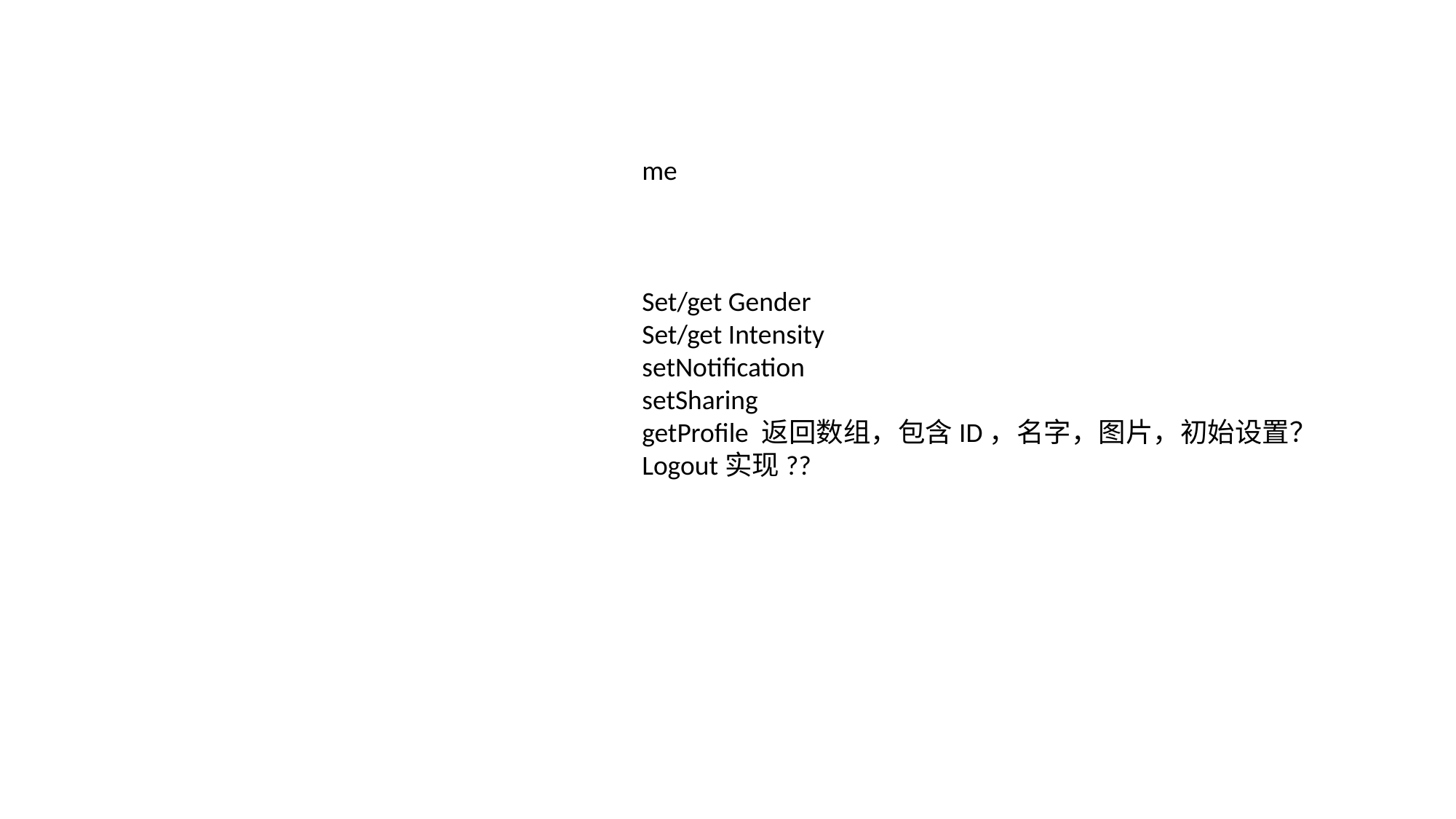

me

Set/get Gender
Set/get Intensity
setNotification
setSharing
getProfile 返回数组，包含ID，名字，图片，初始设置？
Logout实现??